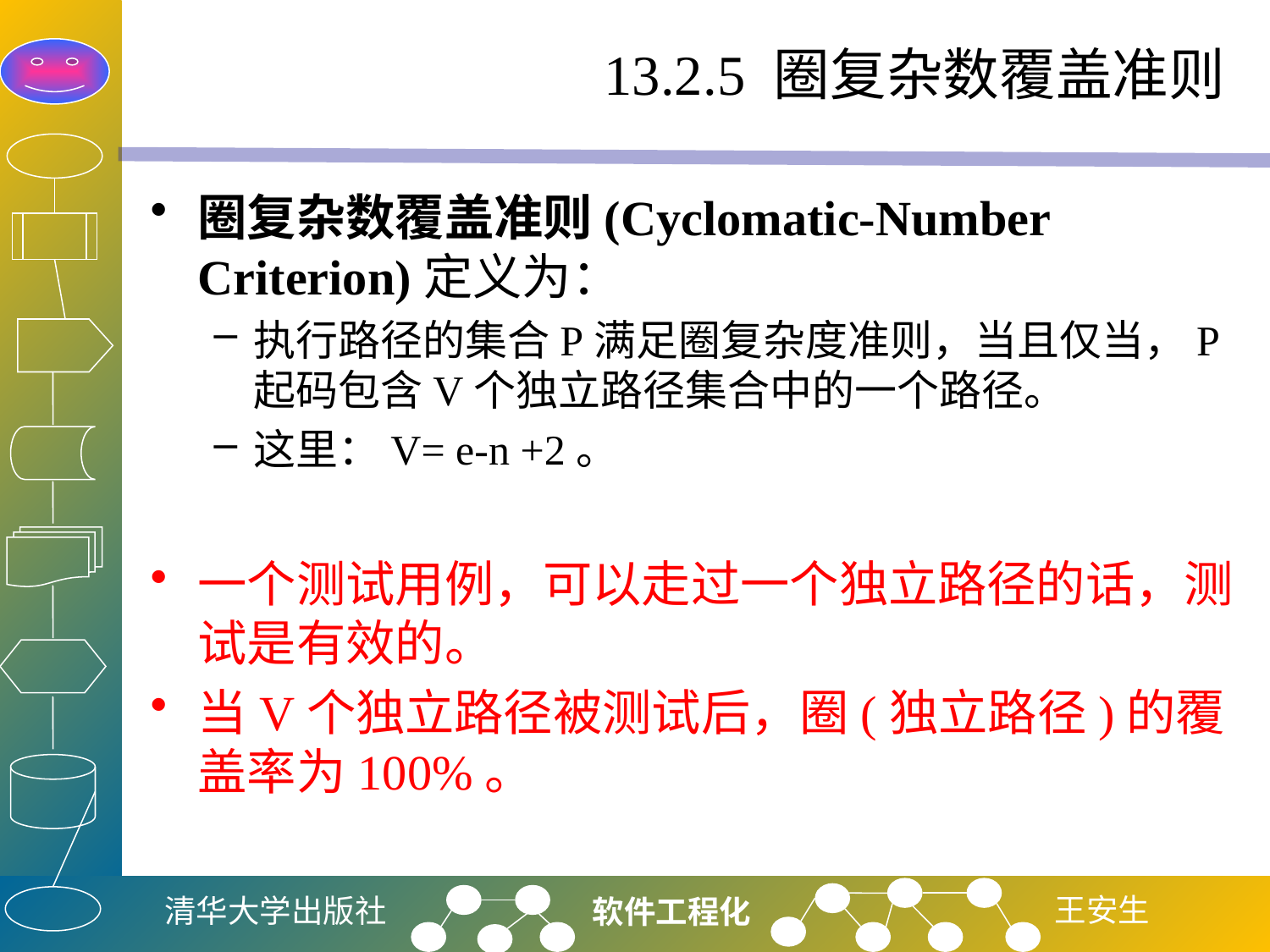

# 13.2.5 圈复杂数覆盖准则
圈复杂数覆盖准则(Cyclomatic-Number Criterion)定义为：
执行路径的集合P满足圈复杂度准则，当且仅当，P起码包含V个独立路径集合中的一个路径。
这里：V= e-n +2。

一个测试用例，可以走过一个独立路径的话，测试是有效的。
当V个独立路径被测试后，圈(独立路径)的覆盖率为100%。